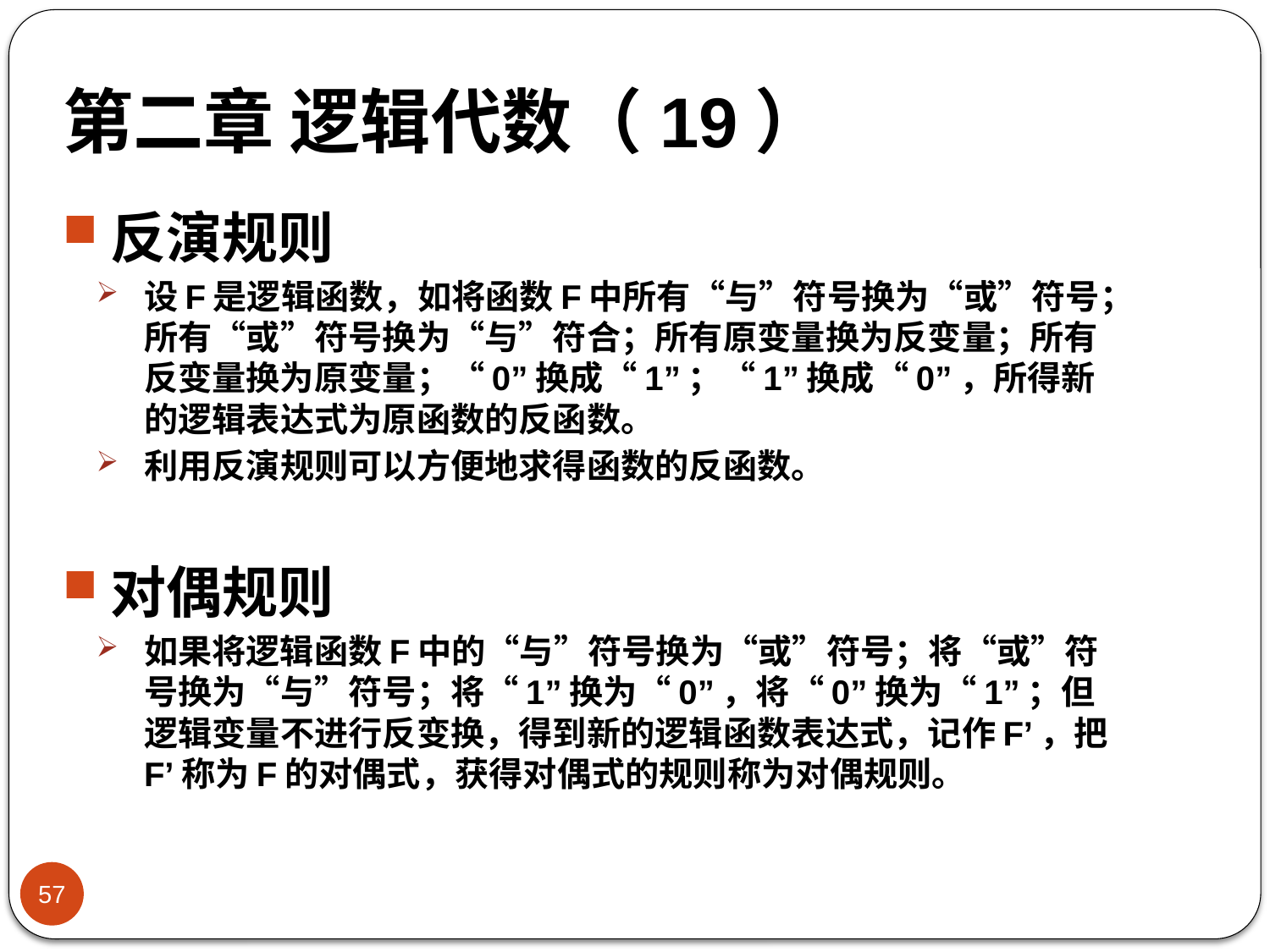

# 第二章 逻辑代数（19）
反演规则
设F是逻辑函数，如将函数F中所有“与”符号换为“或”符号；所有“或”符号换为“与”符合；所有原变量换为反变量；所有反变量换为原变量；“0”换成“1”；“1”换成“0”，所得新的逻辑表达式为原函数的反函数。
利用反演规则可以方便地求得函数的反函数。

对偶规则
如果将逻辑函数F中的“与”符号换为“或”符号；将“或”符号换为“与”符号；将“1”换为“0”，将“0”换为“1”；但逻辑变量不进行反变换，得到新的逻辑函数表达式，记作F’，把F’称为F的对偶式，获得对偶式的规则称为对偶规则。
57